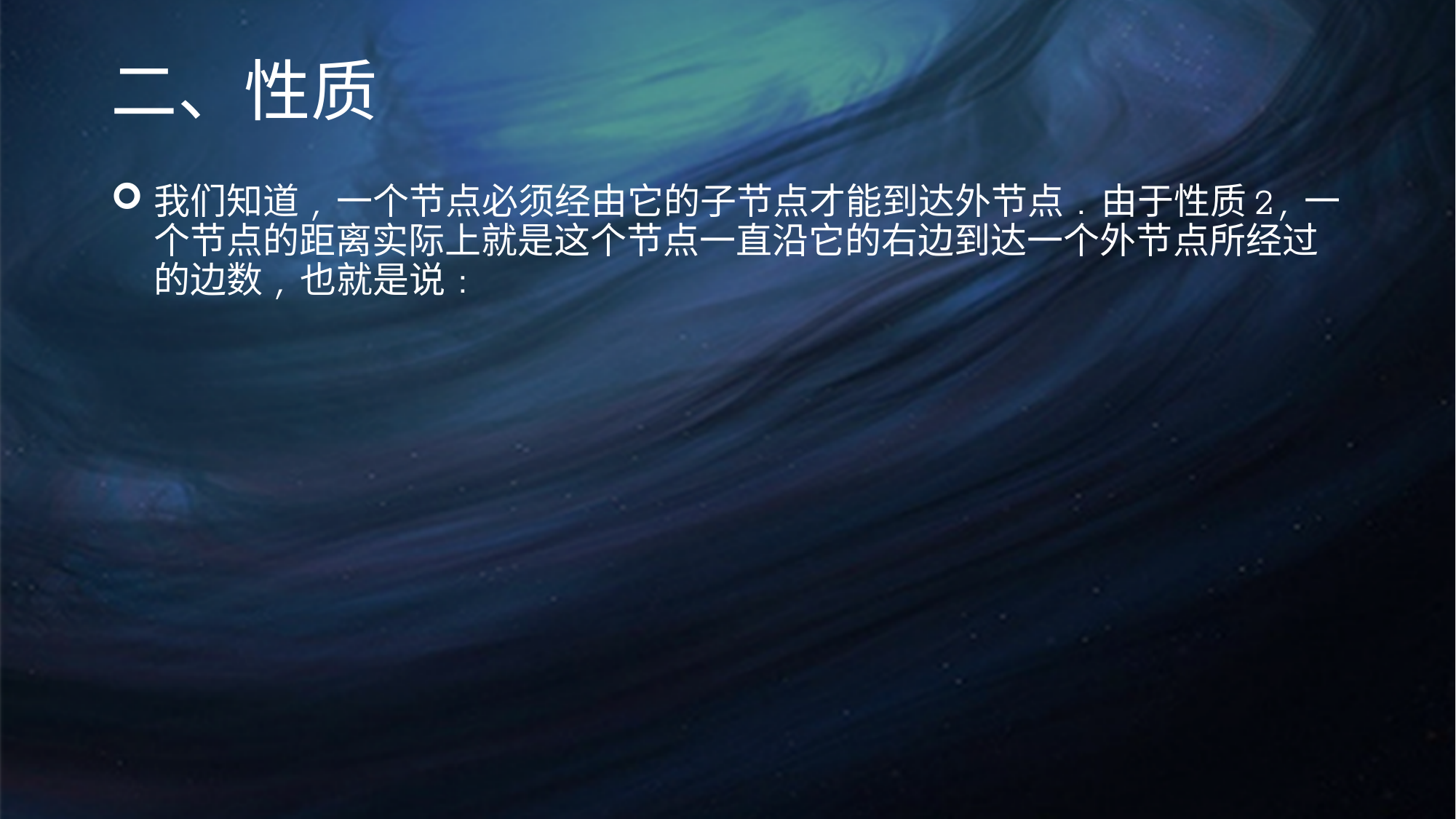

# 二、性质
我们知道,一个节点必须经由它的子节点才能到达外节点.由于性质2,一个节点的距离实际上就是这个节点一直沿它的右边到达一个外节点所经过的边数,也就是说: